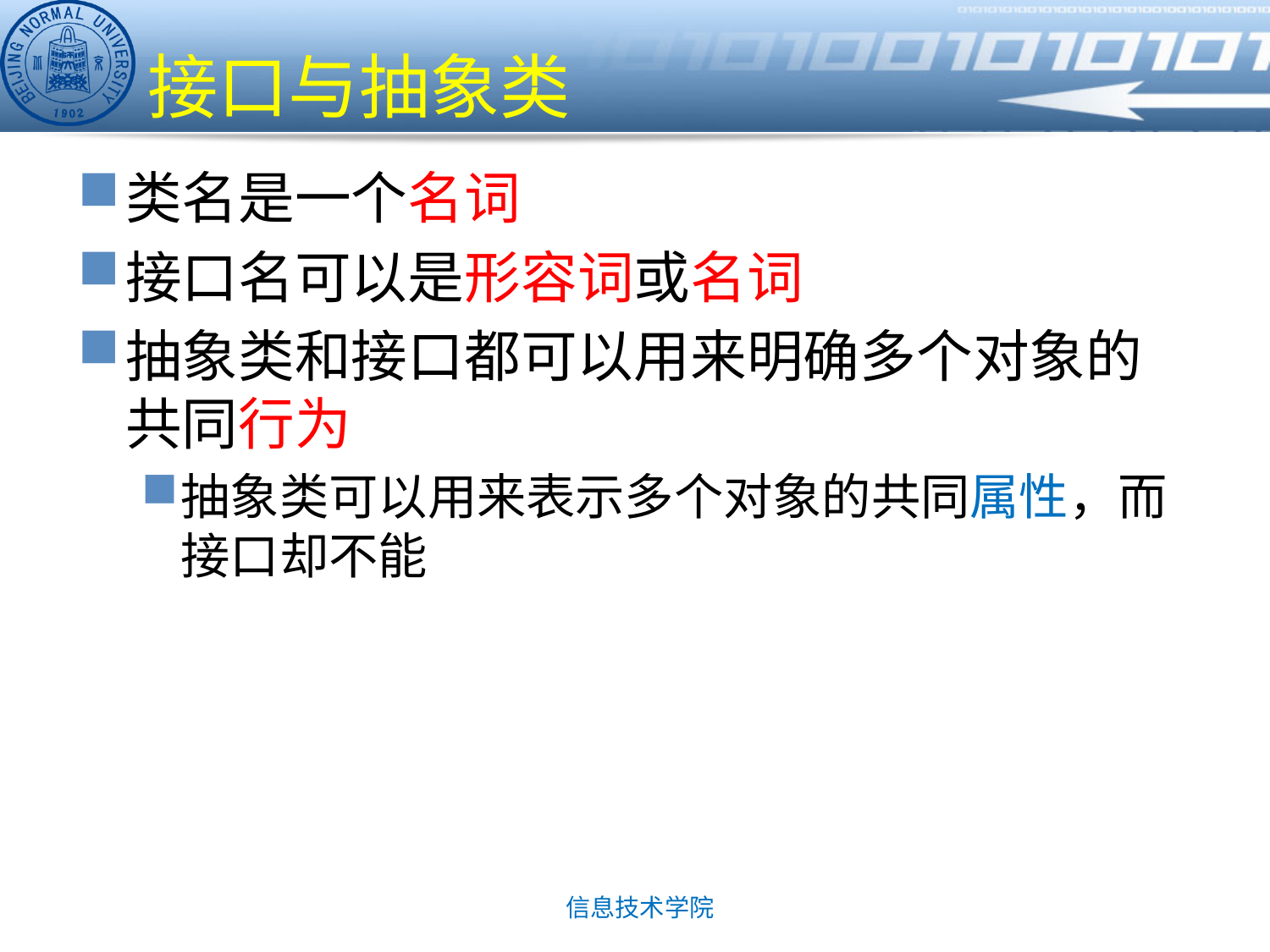

# 接口与抽象类
类名是一个名词
接口名可以是形容词或名词
抽象类和接口都可以用来明确多个对象的共同行为
抽象类可以用来表示多个对象的共同属性，而接口却不能